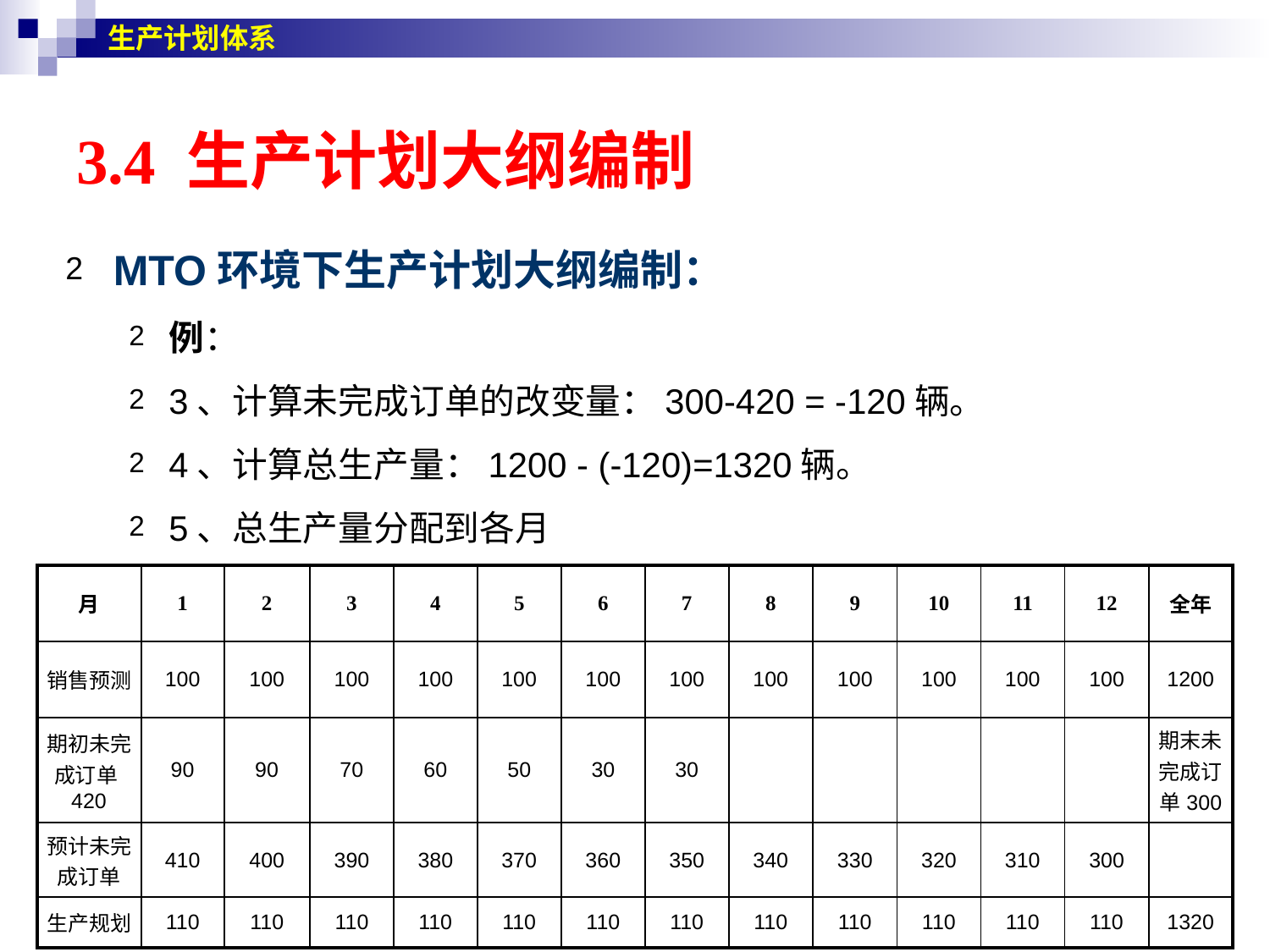

生产计划体系
# 3.4 生产计划大纲编制
MTO环境下生产计划大纲编制：
例：
3、计算未完成订单的改变量：300-420 = -120辆。
4、计算总生产量：1200 - (-120)=1320辆。
5、总生产量分配到各月
| 月 | 1 | 2 | 3 | 4 | 5 | 6 | 7 | 8 | 9 | 10 | 11 | 12 | 全年 |
| --- | --- | --- | --- | --- | --- | --- | --- | --- | --- | --- | --- | --- | --- |
| 销售预测 | 100 | 100 | 100 | 100 | 100 | 100 | 100 | 100 | 100 | 100 | 100 | 100 | 1200 |
| 期初未完成订单420 | 90 | 90 | 70 | 60 | 50 | 30 | 30 |  |  |  |  |  | 期末未完成订单300 |
| 预计未完成订单 | 410 | 400 | 390 | 380 | 370 | 360 | 350 | 340 | 330 | 320 | 310 | 300 |  |
| 生产规划 | 110 | 110 | 110 | 110 | 110 | 110 | 110 | 110 | 110 | 110 | 110 | 110 | 1320 |